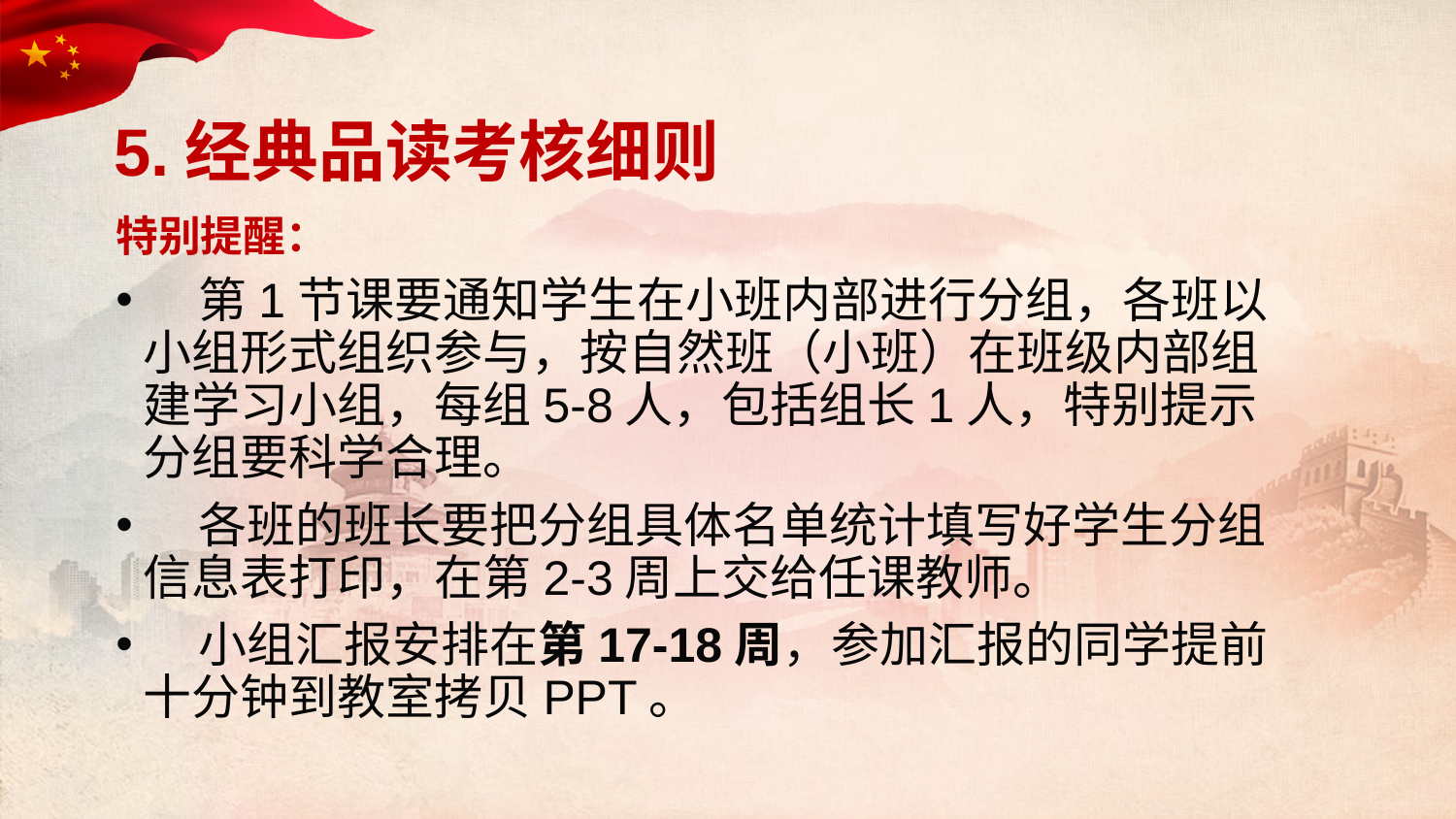

# 5.经典品读考核细则
特别提醒：
    第1节课要通知学生在小班内部进行分组，各班以小组形式组织参与，按自然班（小班）在班级内部组建学习小组，每组5-8人，包括组长1人，特别提示分组要科学合理。
    各班的班长要把分组具体名单统计填写好学生分组信息表打印，在第2-3周上交给任课教师。
    小组汇报安排在第17-18周，参加汇报的同学提前十分钟到教室拷贝PPT。